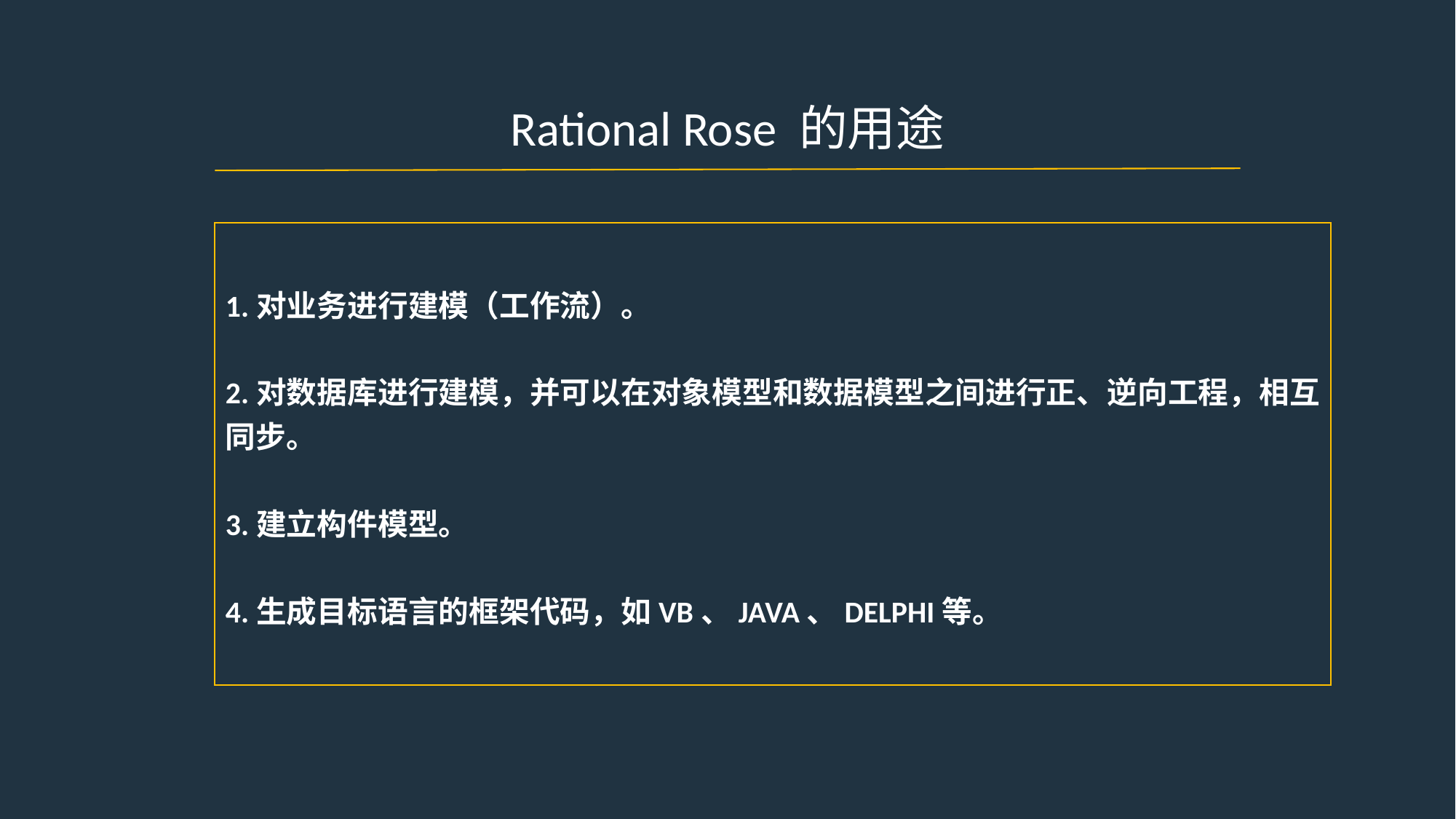

Rational Rose 的用途
1.对业务进行建模（工作流）。

2.对数据库进行建模，并可以在对象模型和数据模型之间进行正、逆向工程，相互同步。

3.建立构件模型。

4.生成目标语言的框架代码，如VB、JAVA、DELPHI等。